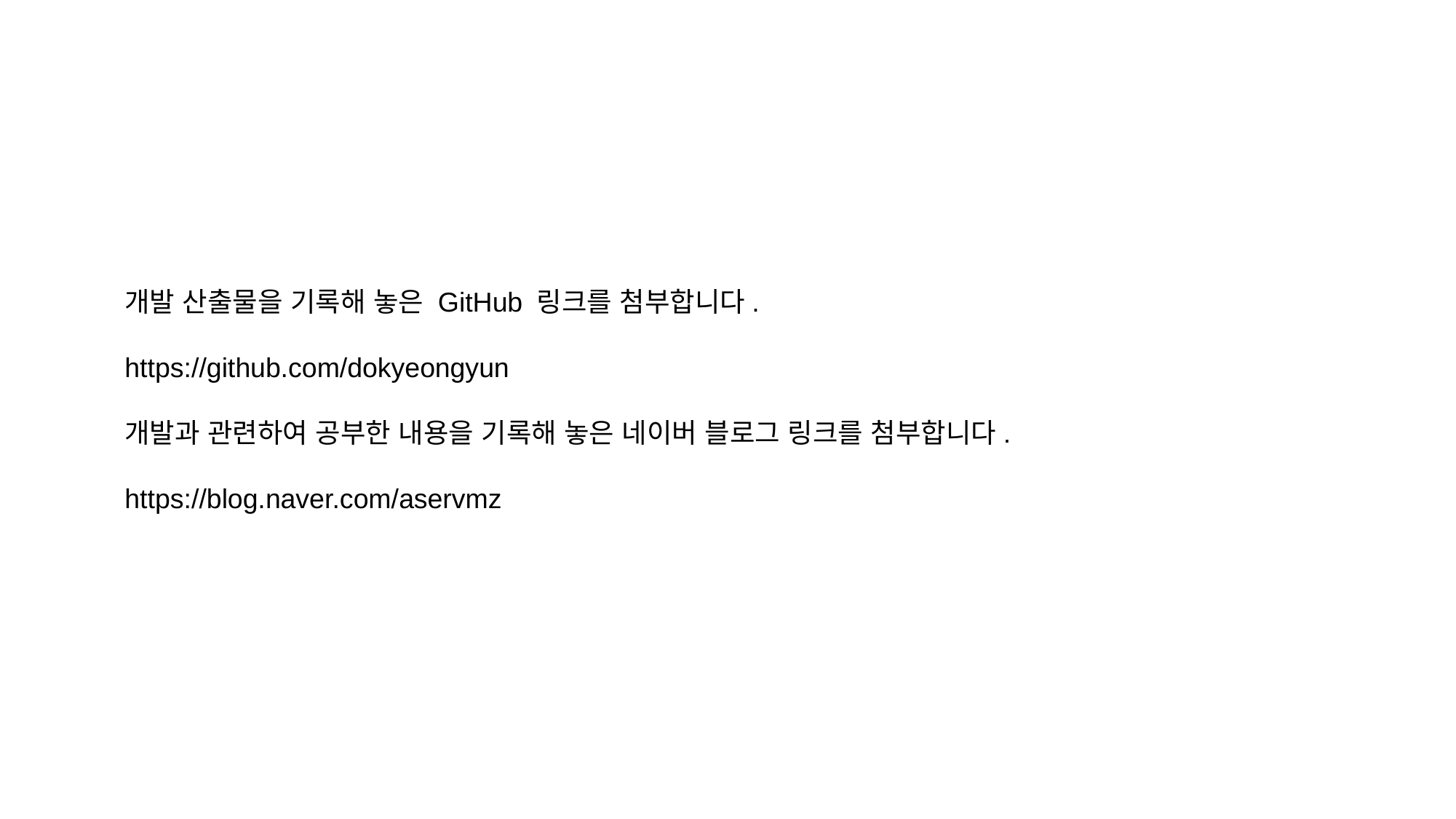

개발 산출물을 기록해 놓은 GitHub 링크를 첨부합니다.

https://github.com/dokyeongyun

개발과 관련하여 공부한 내용을 기록해 놓은 네이버 블로그 링크를 첨부합니다.

https://blog.naver.com/aservmz